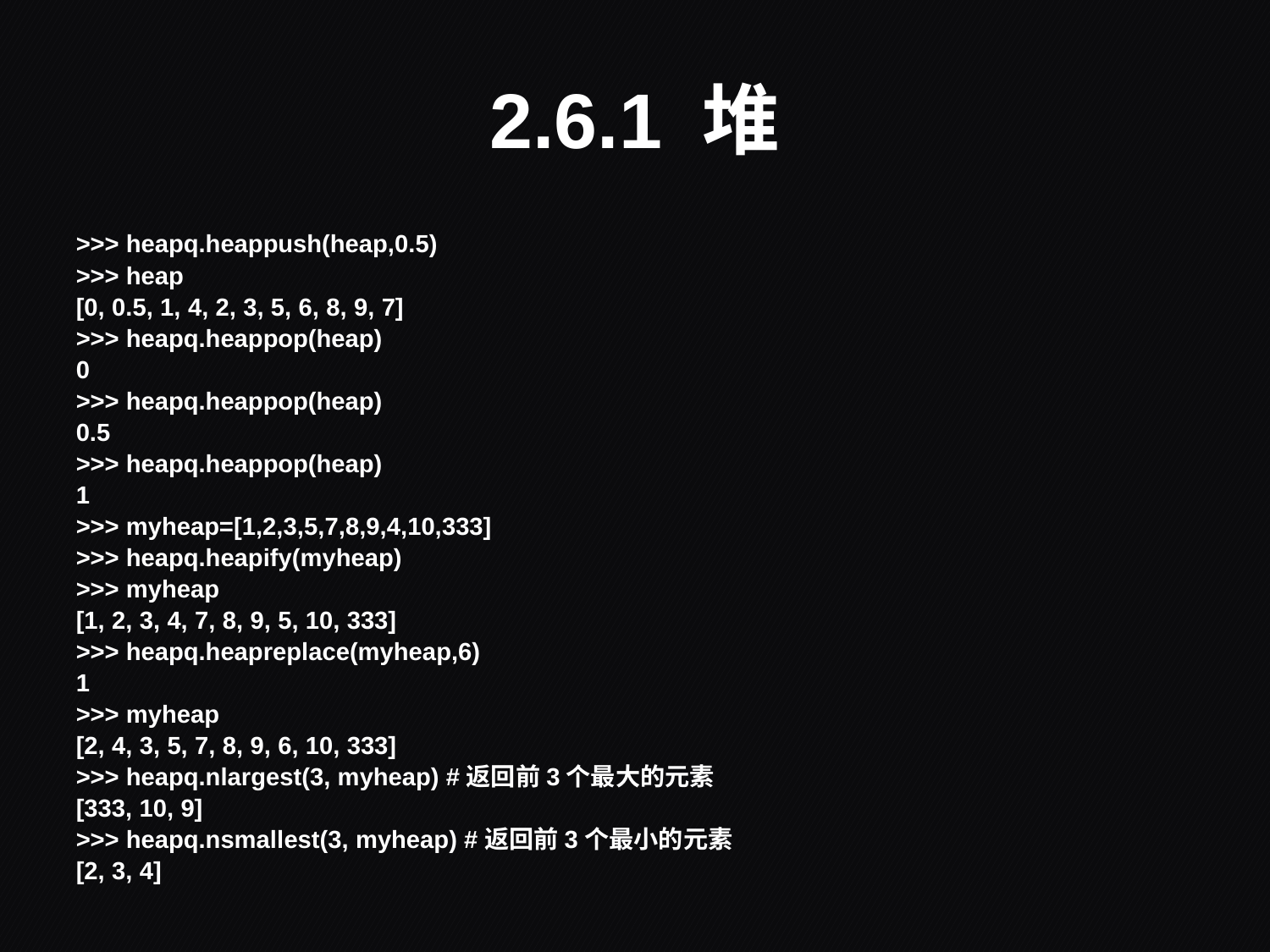

# 2.6.1 堆
>>> heapq.heappush(heap,0.5)
>>> heap
[0, 0.5, 1, 4, 2, 3, 5, 6, 8, 9, 7]
>>> heapq.heappop(heap)
0
>>> heapq.heappop(heap)
0.5
>>> heapq.heappop(heap)
1
>>> myheap=[1,2,3,5,7,8,9,4,10,333]
>>> heapq.heapify(myheap)
>>> myheap
[1, 2, 3, 4, 7, 8, 9, 5, 10, 333]
>>> heapq.heapreplace(myheap,6)
1
>>> myheap
[2, 4, 3, 5, 7, 8, 9, 6, 10, 333]
>>> heapq.nlargest(3, myheap) #返回前3个最大的元素
[333, 10, 9]
>>> heapq.nsmallest(3, myheap) #返回前3个最小的元素
[2, 3, 4]